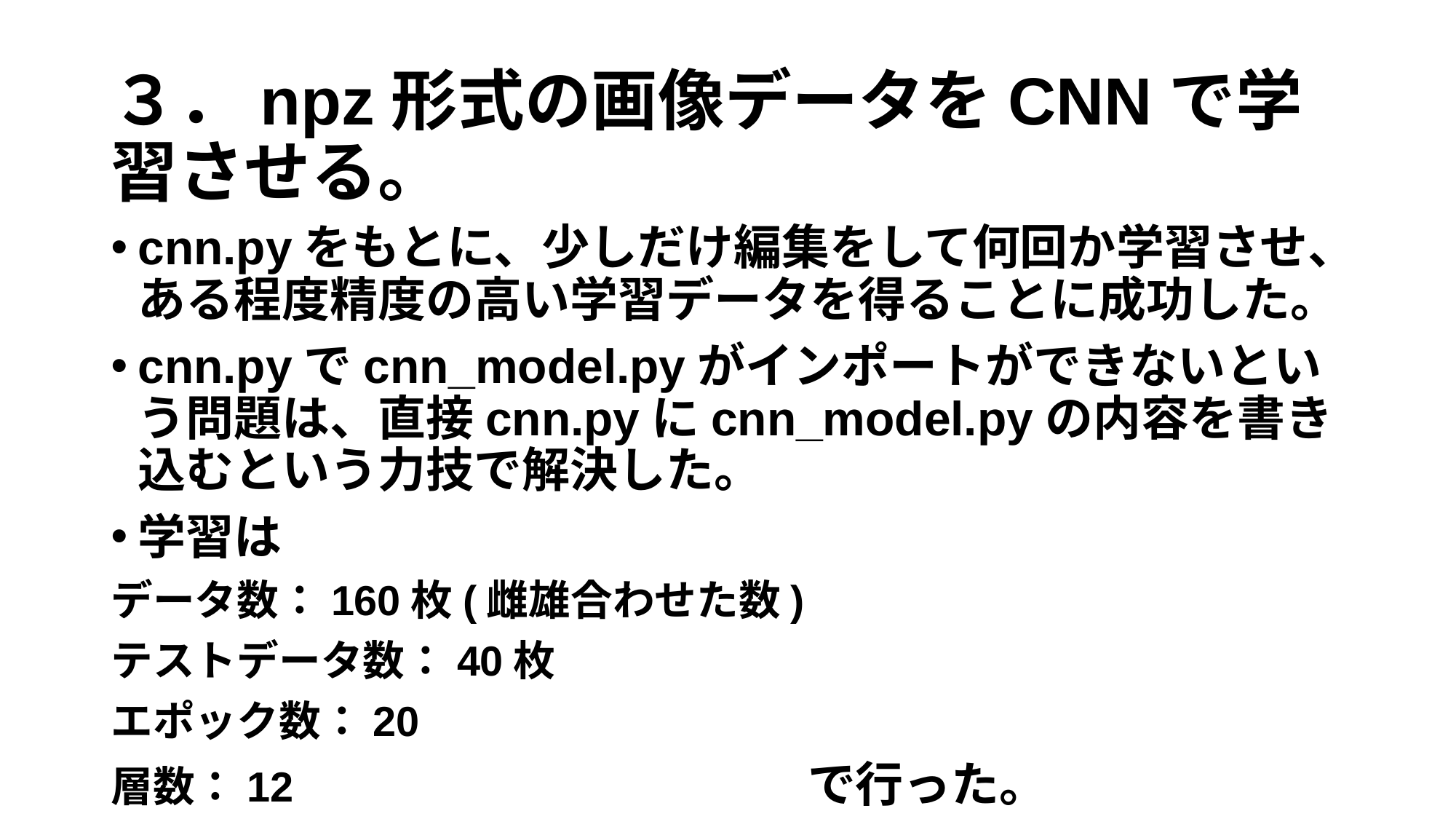

# ３．npz形式の画像データをCNNで学習させる。
cnn.pyをもとに、少しだけ編集をして何回か学習させ、ある程度精度の高い学習データを得ることに成功した。
cnn.pyでcnn_model.pyがインポートができないという問題は、直接cnn.pyにcnn_model.pyの内容を書き込むという力技で解決した。
学習は
データ数：160枚(雌雄合わせた数)
テストデータ数：40枚
エポック数：20
層数：12　　　　　　　　　　　　で行った。